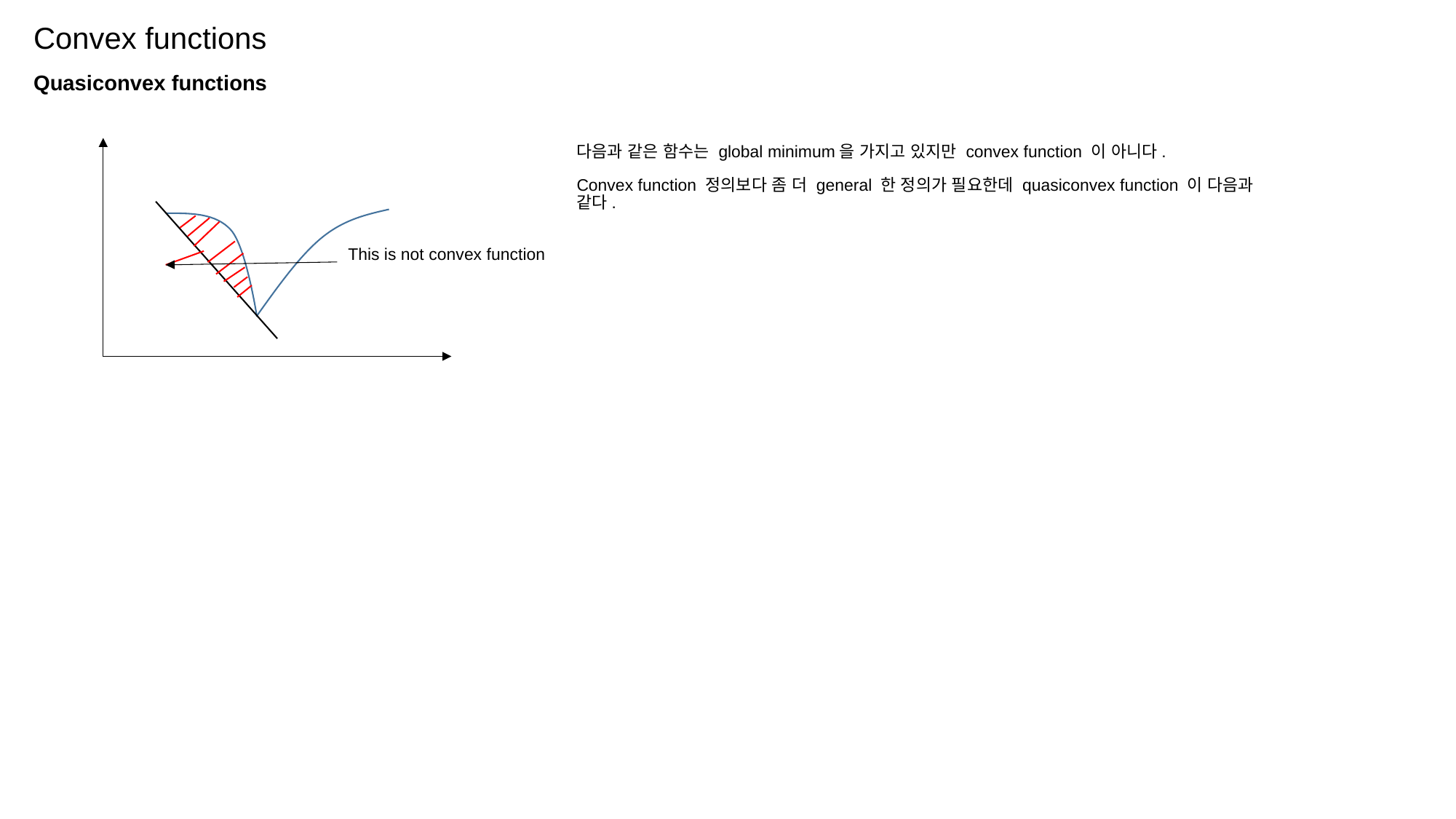

Convex functions
Quasiconvex functions

This is not convex function
다음과 같은 함수는 global minimum을 가지고 있지만 convex function 이 아니다.
Convex function 정의보다 좀 더 general 한 정의가 필요한데 quasiconvex function 이 다음과 같다.